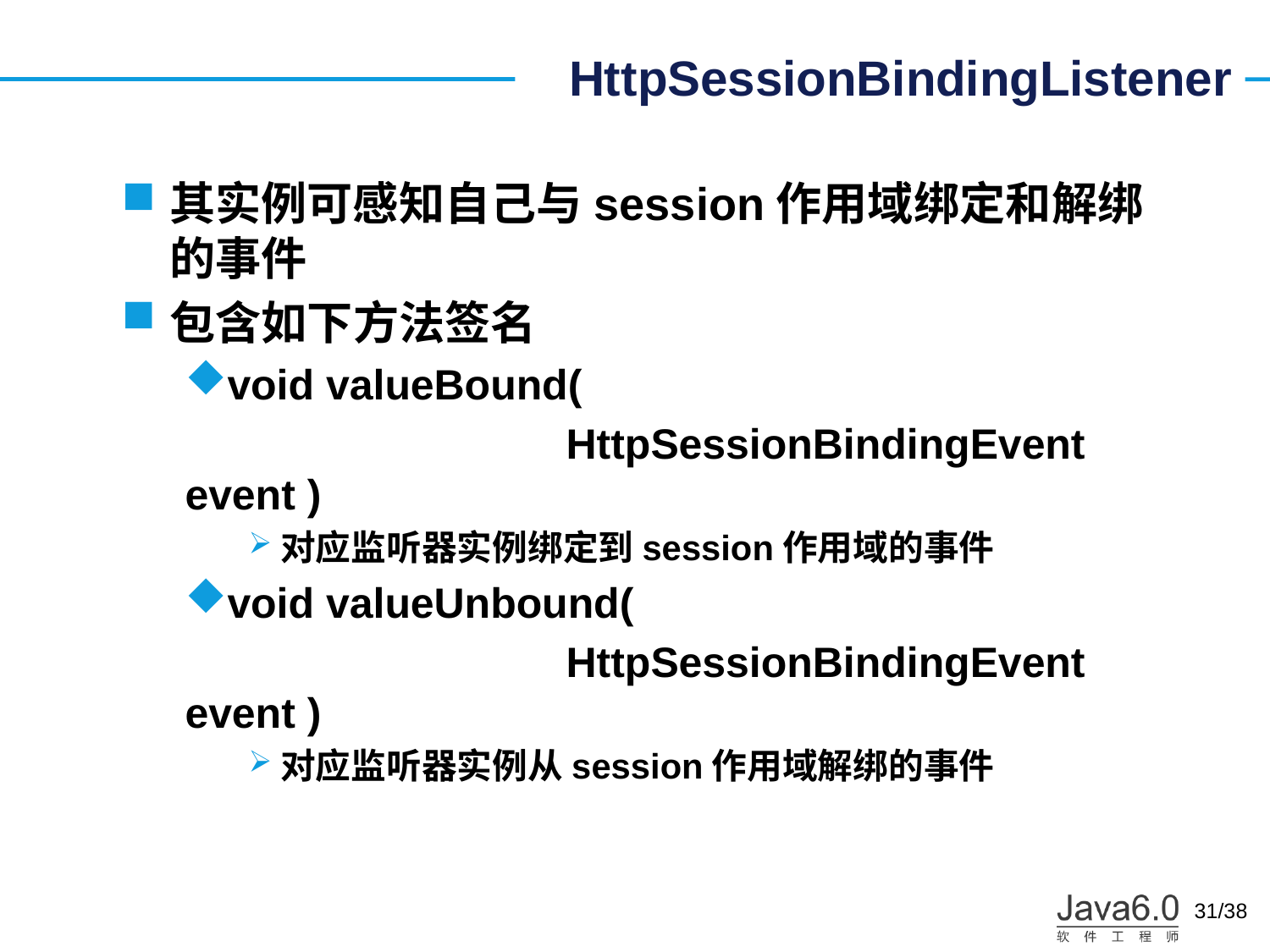

# HttpSessionBindingListener
其实例可感知自己与session作用域绑定和解绑的事件
包含如下方法签名
void valueBound(
			HttpSessionBindingEvent event )
对应监听器实例绑定到session作用域的事件
void valueUnbound(
			HttpSessionBindingEvent event )
对应监听器实例从session作用域解绑的事件
31/38